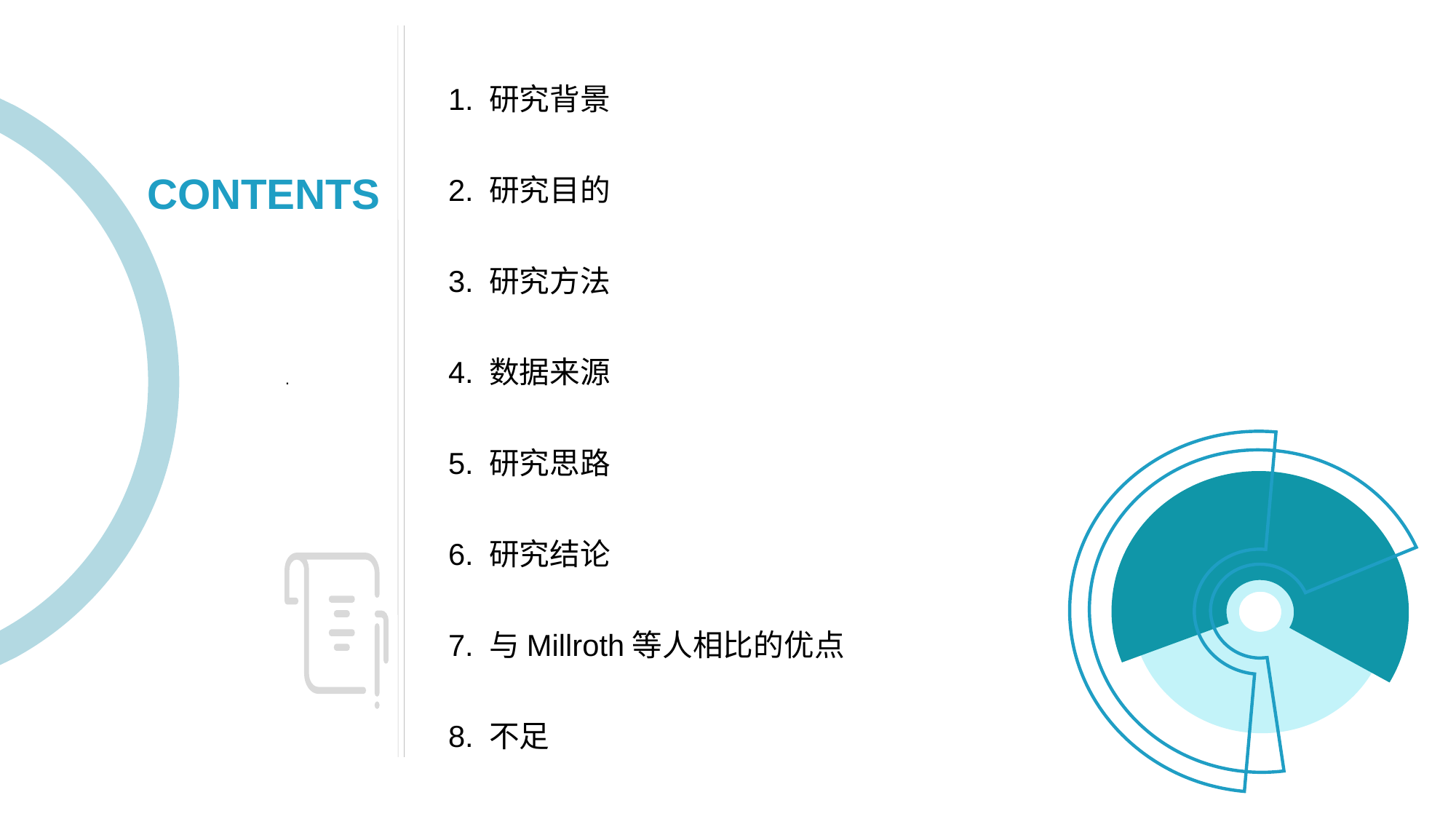

研究背景
研究目的
研究方法
数据来源
研究思路
研究结论
与Millroth等人相比的优点
不足

CONTENTS
.